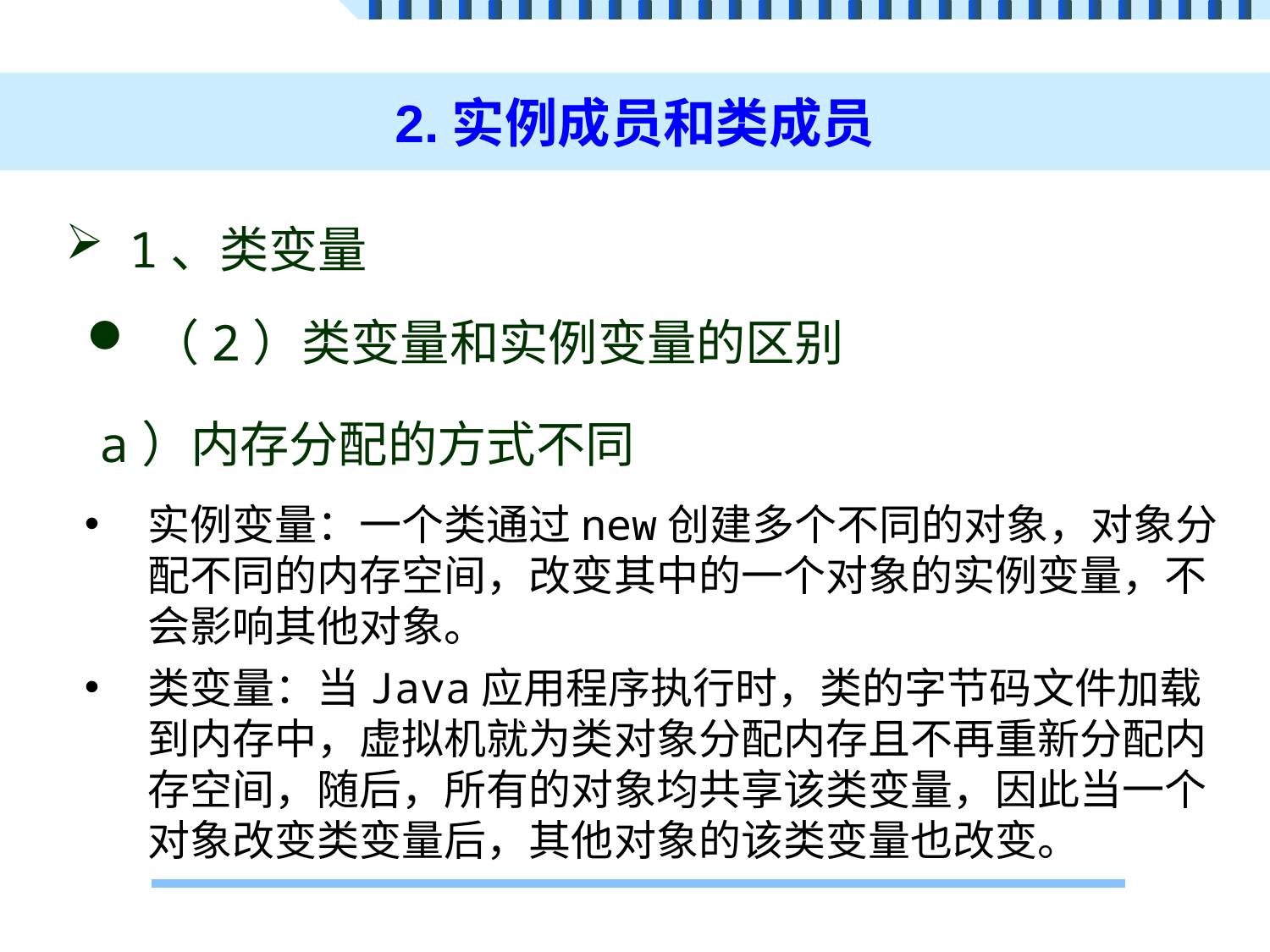

# 2.实例成员和类成员
1、类变量
（2）类变量和实例变量的区别
a）内存分配的方式不同
实例变量：一个类通过new创建多个不同的对象，对象分配不同的内存空间，改变其中的一个对象的实例变量，不会影响其他对象。
类变量：当Java应用程序执行时，类的字节码文件加载到内存中，虚拟机就为类对象分配内存且不再重新分配内存空间，随后，所有的对象均共享该类变量，因此当一个对象改变类变量后，其他对象的该类变量也改变。